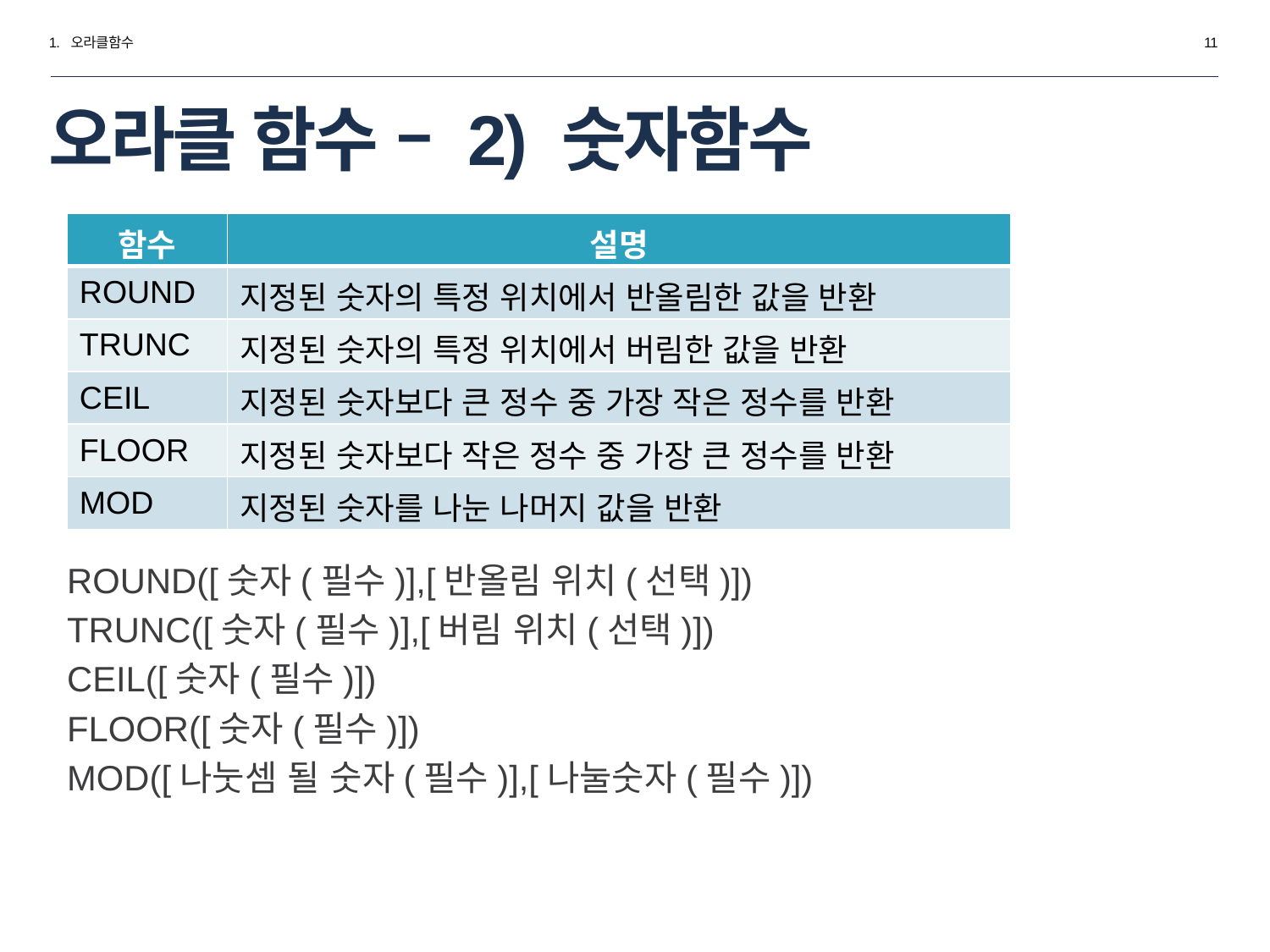

1.  오라클함수
11
# 오라클 함수 – 2) 숫자함수
| 함수 | 설명 |
| --- | --- |
| ROUND | 지정된 숫자의 특정 위치에서 반올림한 값을 반환 |
| TRUNC | 지정된 숫자의 특정 위치에서 버림한 값을 반환 |
| CEIL | 지정된 숫자보다 큰 정수 중 가장 작은 정수를 반환 |
| FLOOR | 지정된 숫자보다 작은 정수 중 가장 큰 정수를 반환 |
| MOD | 지정된 숫자를 나눈 나머지 값을 반환 |

ROUND([숫자(필수)],[반올림 위치(선택)])
TRUNC([숫자(필수)],[버림 위치(선택)])
CEIL([숫자(필수)])
FLOOR([숫자(필수)])
MOD([나눗셈 될 숫자(필수)],[나눌숫자(필수)])